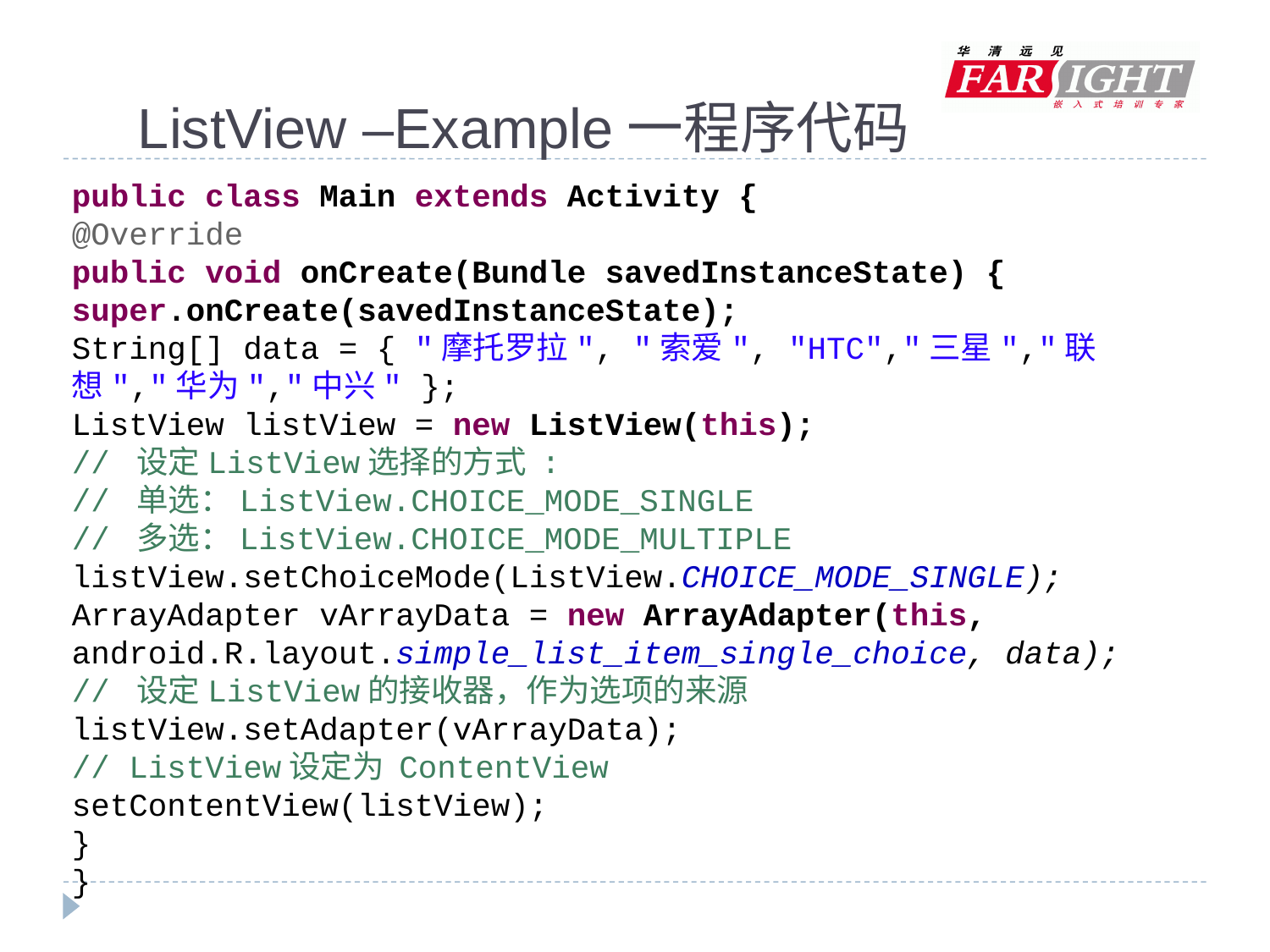

# ListView –Example一程序代码
public class Main extends Activity {
@Override
public void onCreate(Bundle savedInstanceState) {
super.onCreate(savedInstanceState);
String[] data = { "摩托罗拉", "索爱", "HTC","三星","联想","华为","中兴" };
ListView listView = new ListView(this);
// 设定ListView选择的方式 :
// 单选：ListView.CHOICE_MODE_SINGLE
// 多选：ListView.CHOICE_MODE_MULTIPLE
listView.setChoiceMode(ListView.CHOICE_MODE_SINGLE);
ArrayAdapter vArrayData = new ArrayAdapter(this,
android.R.layout.simple_list_item_single_choice, data);
// 设定ListView的接收器，作为选项的来源
listView.setAdapter(vArrayData);
// ListView设定为 ContentView
setContentView(listView);
}
}